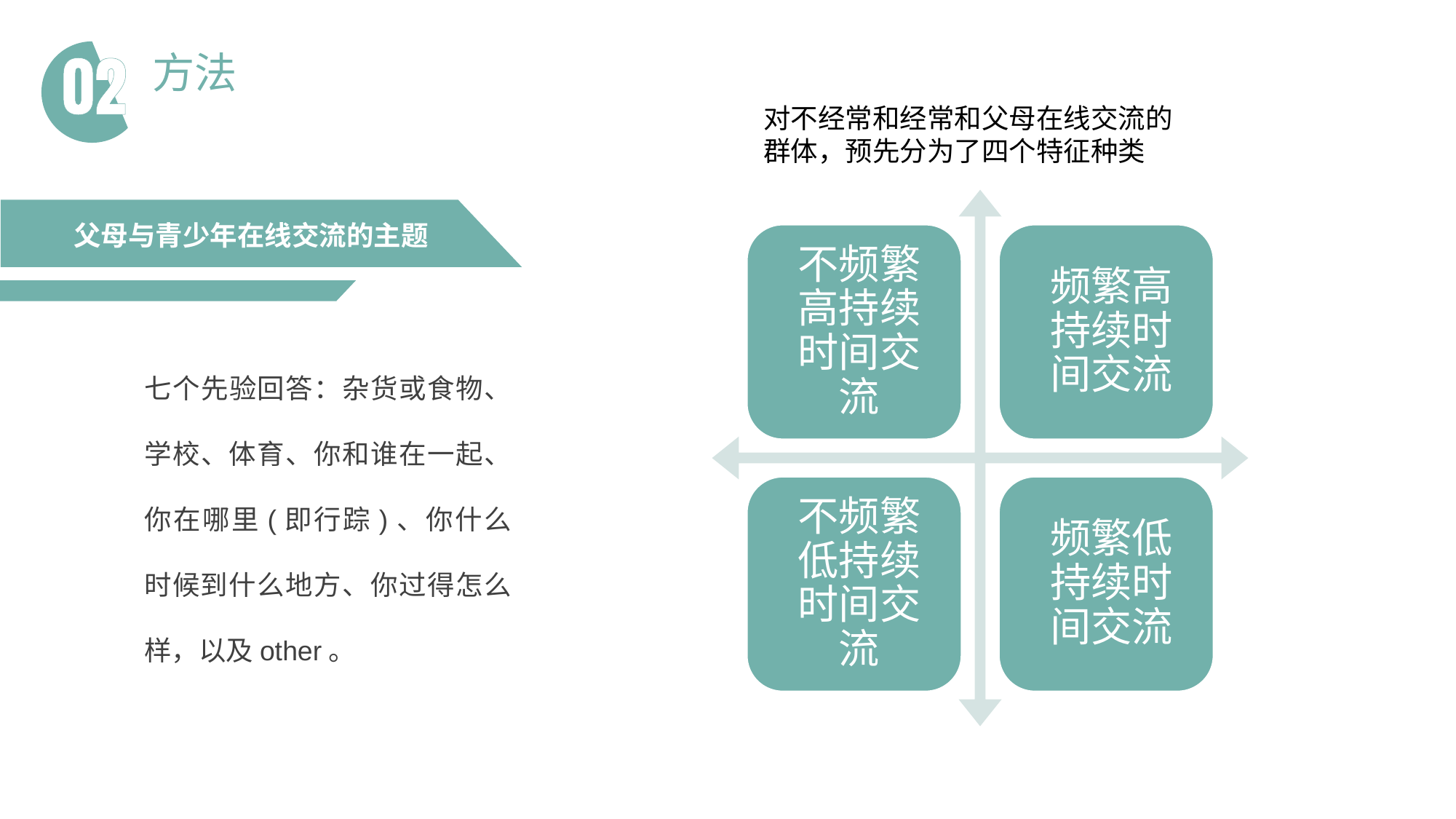

方法

02
对不经常和经常和父母在线交流的群体，预先分为了四个特征种类
不频繁高持续时间交流
频繁高持续时间交流
不频繁低持续时间交流
频繁低持续时间交流

父母与青少年在线交流的主题
七个先验回答：杂货或食物、学校、体育、你和谁在一起、你在哪里(即行踪)、你什么时候到什么地方、你过得怎么样，以及other。